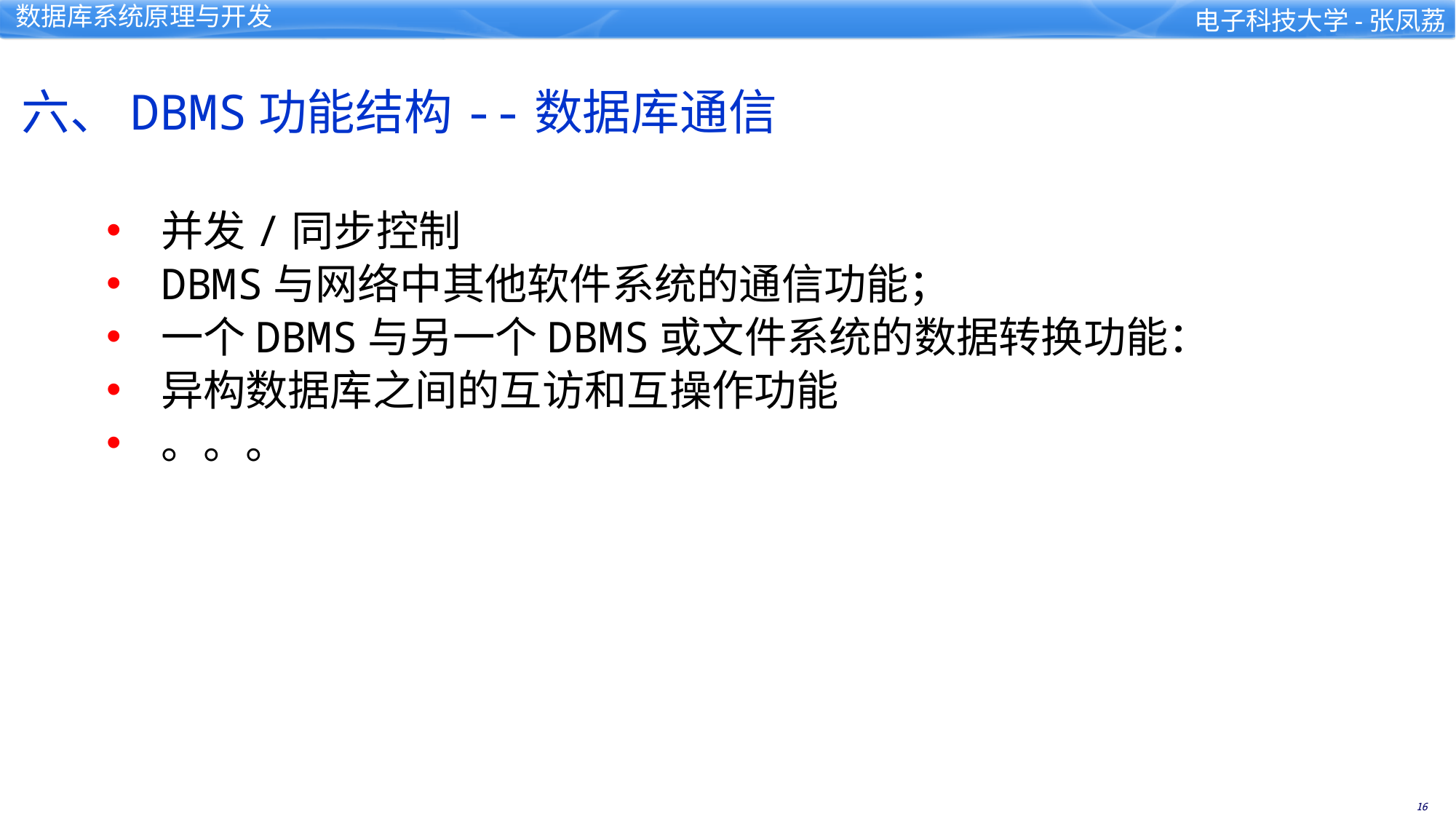

六、DBMS功能结构--数据库通信
并发/同步控制
DBMS与网络中其他软件系统的通信功能；
一个DBMS与另一个DBMS或文件系统的数据转换功能：
异构数据库之间的互访和互操作功能
。。。